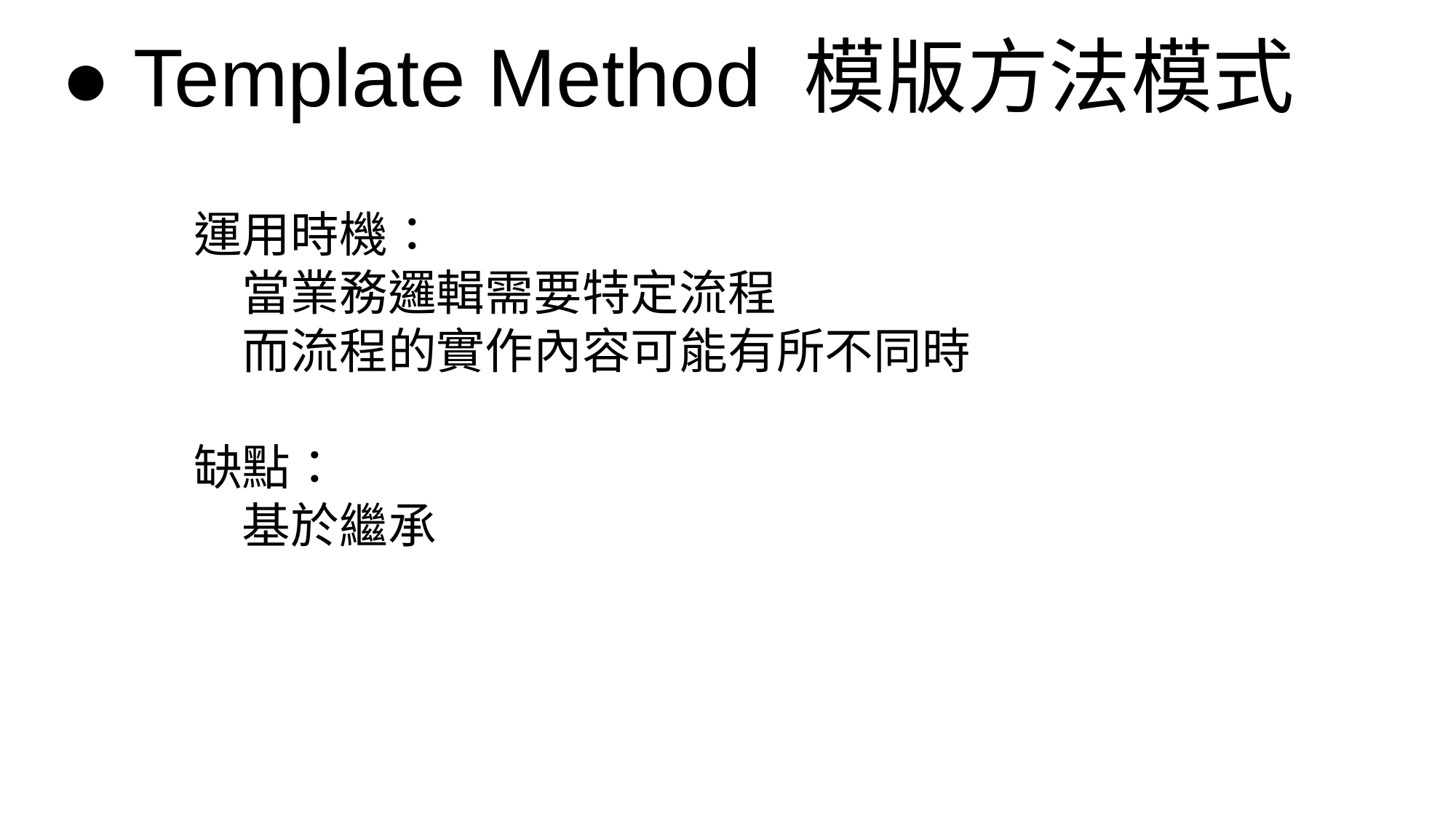

● Template Method 模版方法模式
運用時機：
　當業務邏輯需要特定流程
　而流程的實作內容可能有所不同時

缺點：
　基於繼承